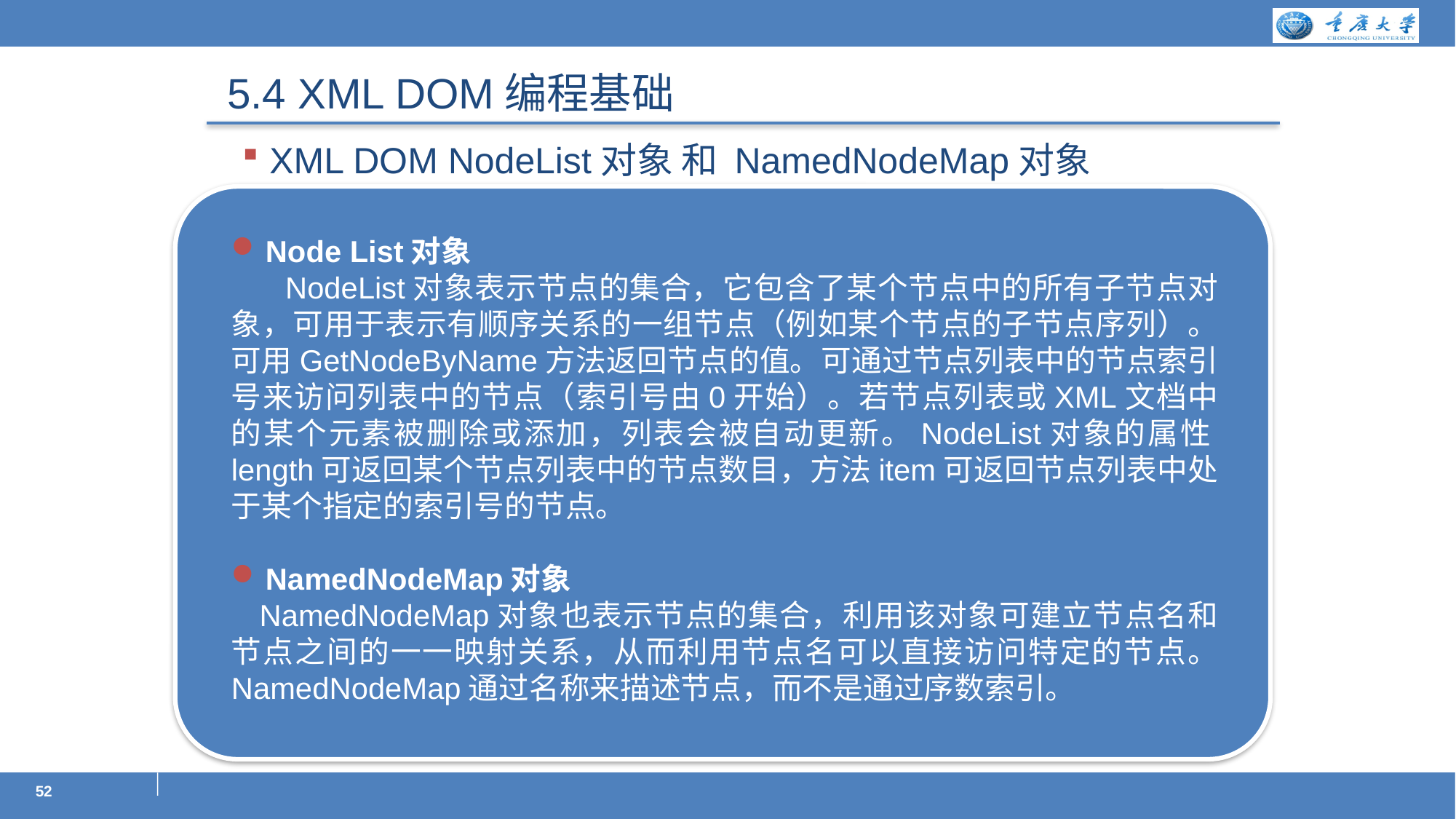

5.4 XML DOM编程基础
XML DOM NodeList对象 和 NamedNodeMap对象

Node List对象
      NodeList对象表示节点的集合，它包含了某个节点中的所有子节点对象，可用于表示有顺序关系的一组节点（例如某个节点的子节点序列）。可用GetNodeByName方法返回节点的值。可通过节点列表中的节点索引号来访问列表中的节点（索引号由0开始）。若节点列表或XML文档中的某个元素被删除或添加，列表会被自动更新。NodeList对象的属性length可返回某个节点列表中的节点数目，方法item可返回节点列表中处于某个指定的索引号的节点。

NamedNodeMap对象
   NamedNodeMap对象也表示节点的集合，利用该对象可建立节点名和节点之间的一一映射关系，从而利用节点名可以直接访问特定的节点。 NamedNodeMap通过名称来描述节点，而不是通过序数索引。
52